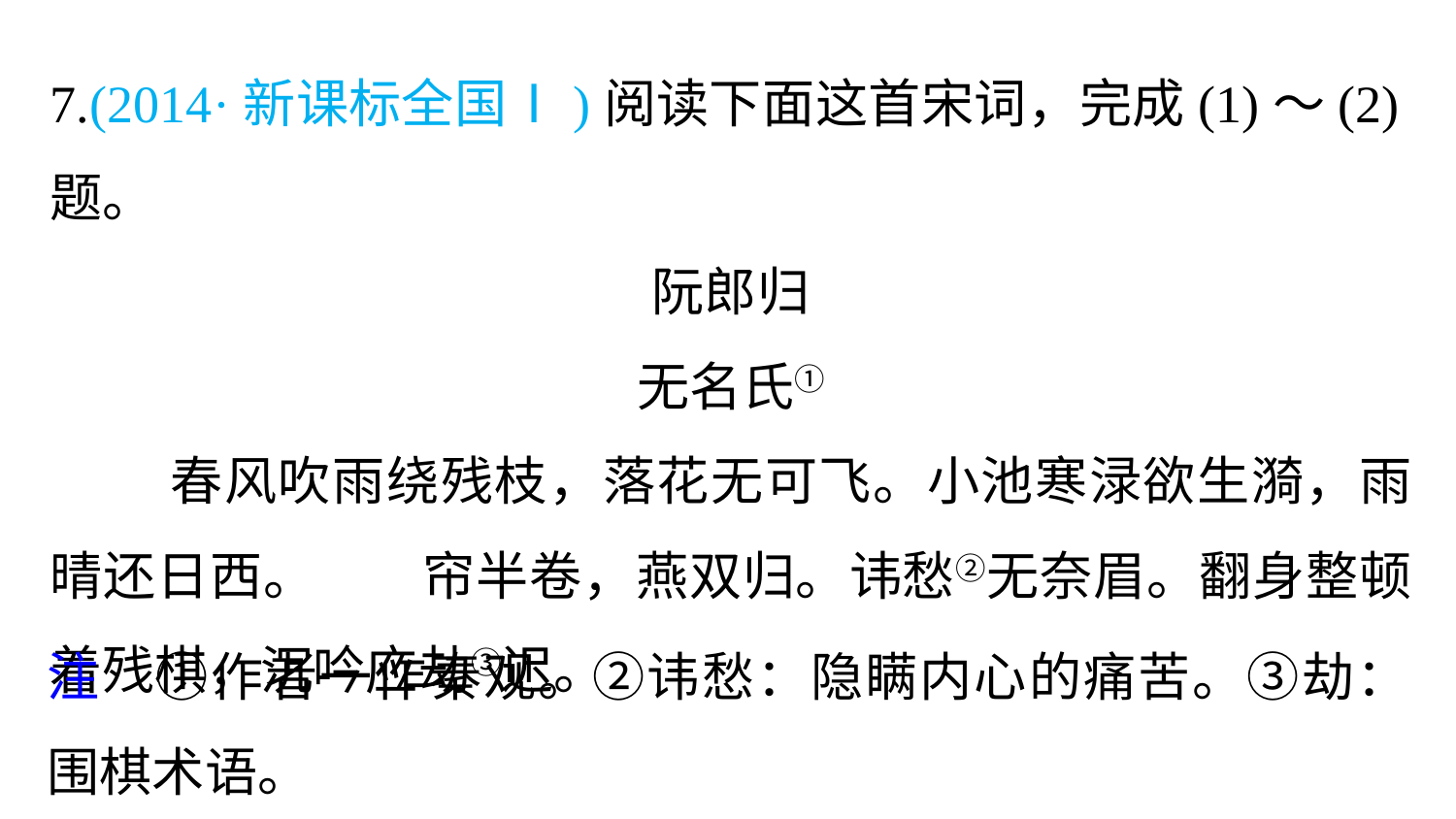

7.(2014·新课标全国Ⅰ)阅读下面这首宋词，完成(1)～(2)题。
阮郎归
无名氏①
        春风吹雨绕残枝，落花无可飞。小池寒渌欲生漪，雨晴还日西。　　帘半卷，燕双归。讳愁②无奈眉。翻身整顿着残棋，沉吟应劫③迟。
注　①作者一作秦观。②讳愁：隐瞒内心的痛苦。③劫：围棋术语。